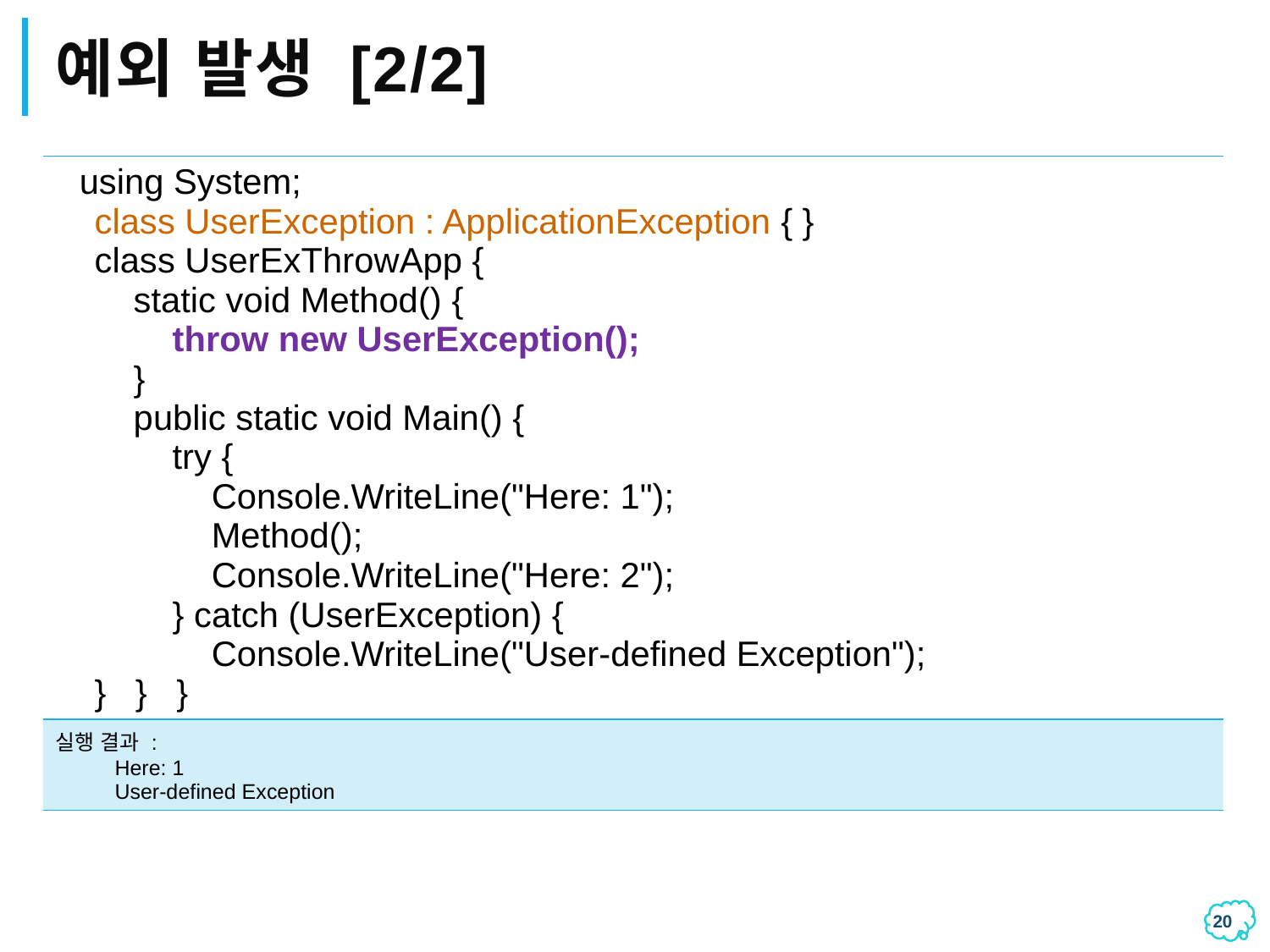

# 예외 발생 [2/2]
| using System;     class UserException : ApplicationException { }     class UserExThrowApp {         static void Method() {             throw new UserException();         }         public static void Main() {             try {                 Console.WriteLine("Here: 1");                 Method();                 Console.WriteLine("Here: 2");             } catch (UserException) {                 Console.WriteLine("User-defined Exception");     }   }   } |
| --- |
| 실행 결과 : Here: 1         User-defined Exception |
20